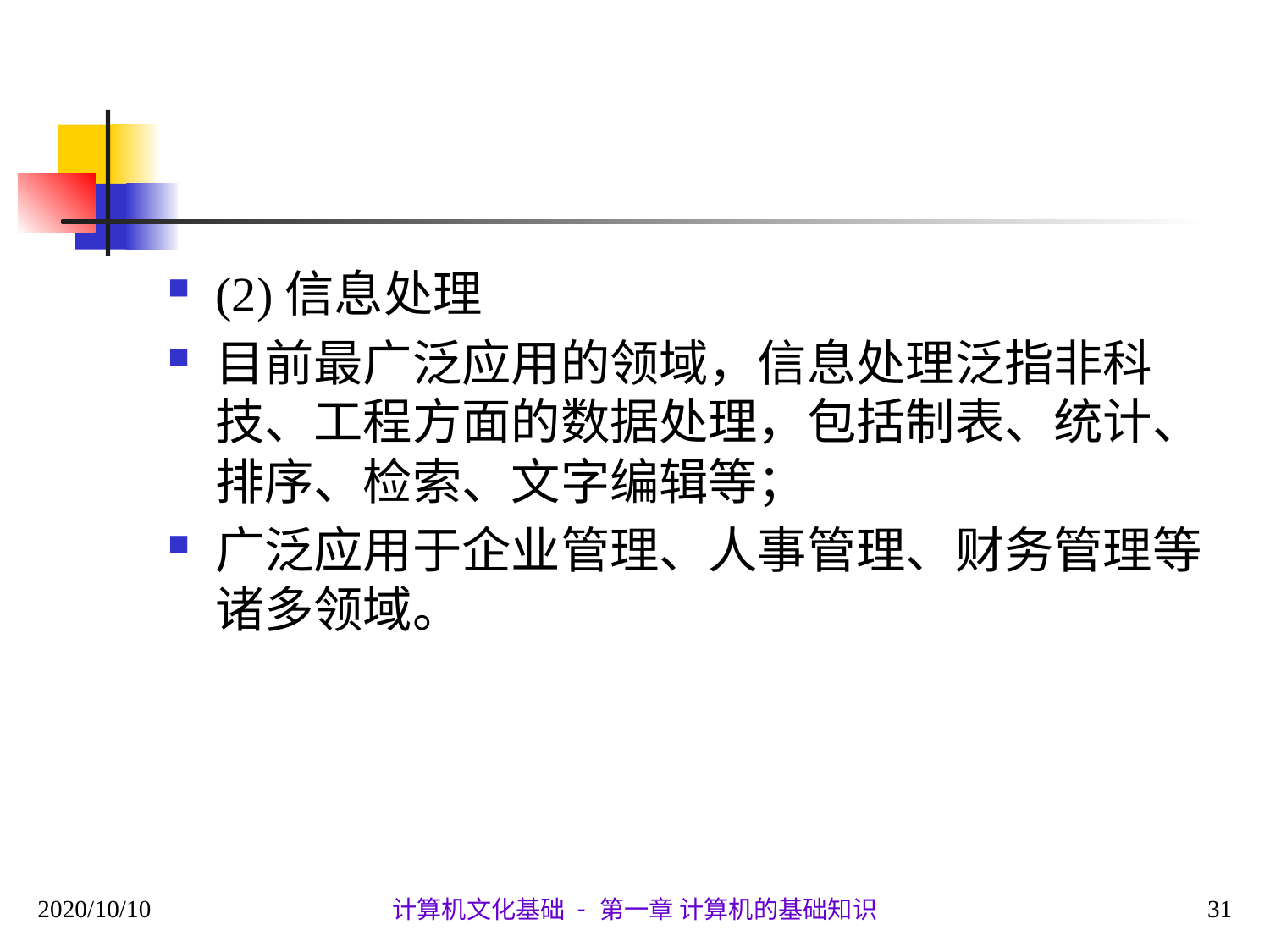

#
(2)信息处理
目前最广泛应用的领域，信息处理泛指非科技、工程方面的数据处理，包括制表、统计、排序、检索、文字编辑等；
广泛应用于企业管理、人事管理、财务管理等诸多领域。
2020/10/10
31
计算机文化基础 - 第一章 计算机的基础知识